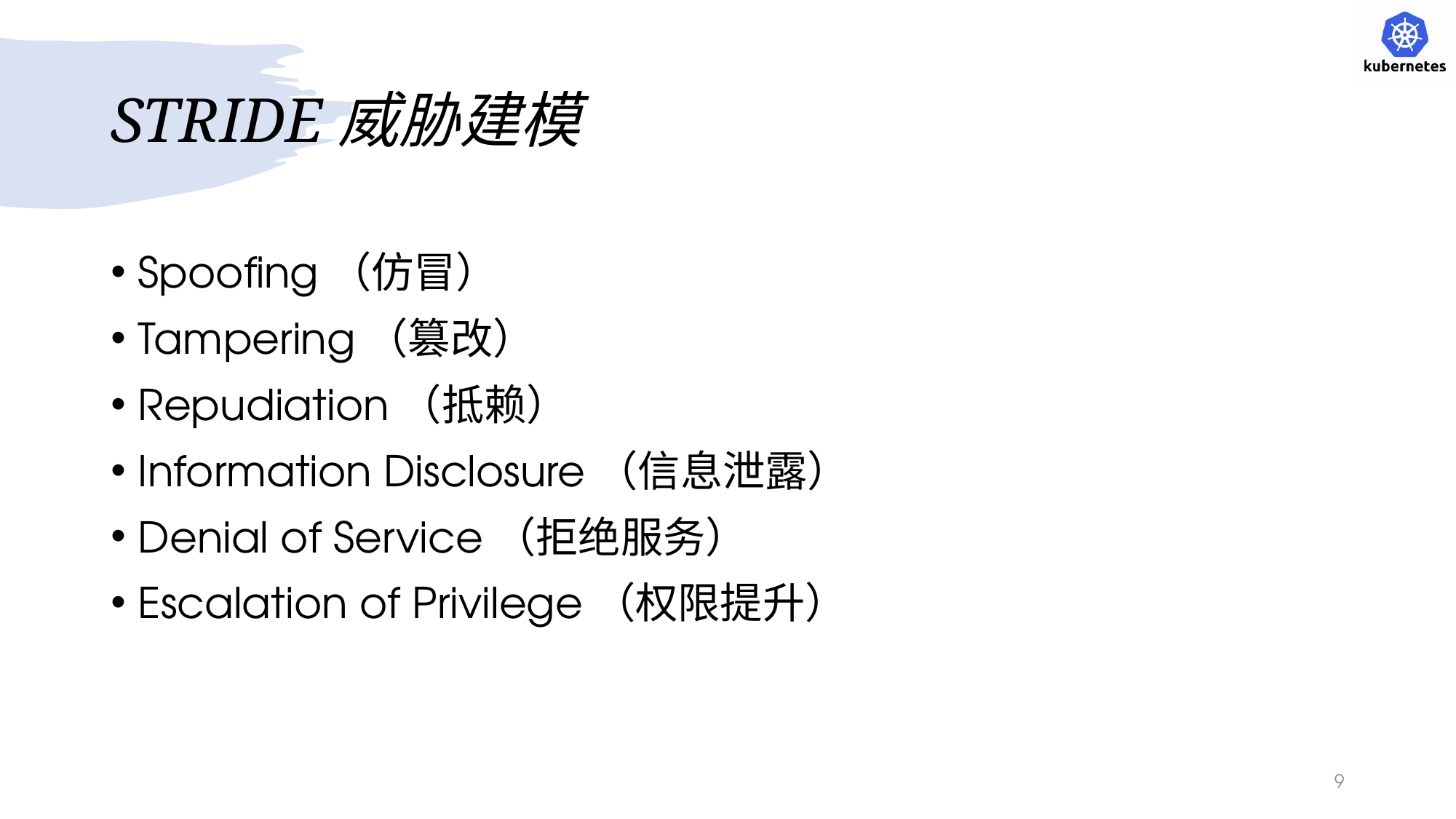

# STRIDE威胁建模
Spoofing（仿冒）
Tampering（篡改）
Repudiation（抵赖）
Information Disclosure（信息泄露）
Denial of Service（拒绝服务）
Escalation of Privilege（权限提升）
9